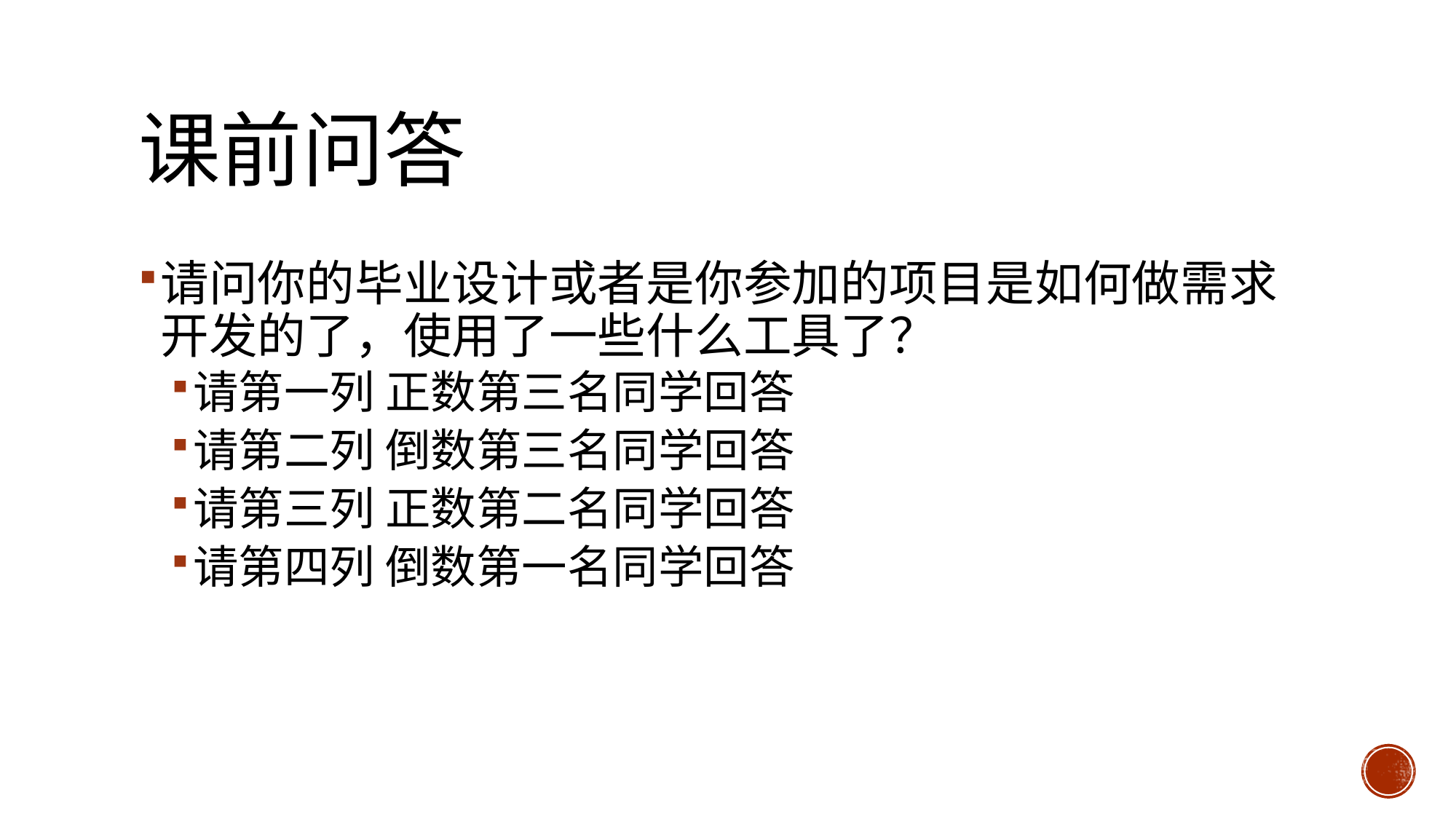

# 课前问答
请问你的毕业设计或者是你参加的项目是如何做需求开发的了，使用了一些什么工具了？
请第一列 正数第三名同学回答
请第二列 倒数第三名同学回答
请第三列 正数第二名同学回答
请第四列 倒数第一名同学回答